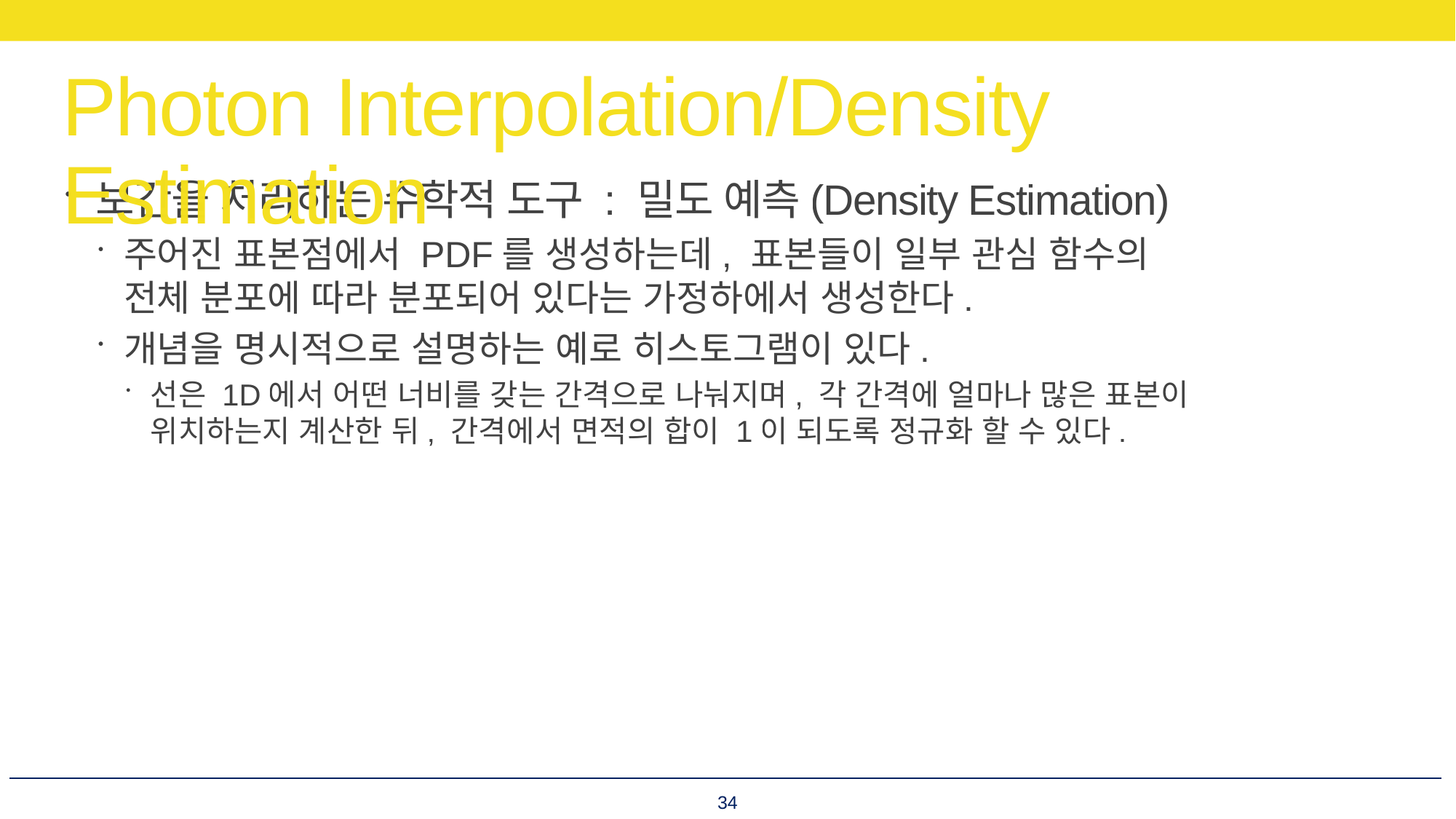

# Photon Interpolation/Density Estimation
보간을 처리하는 수학적 도구 : 밀도 예측(Density Estimation)
주어진 표본점에서 PDF를 생성하는데, 표본들이 일부 관심 함수의
전체 분포에 따라 분포되어 있다는 가정하에서 생성한다.
개념을 명시적으로 설명하는 예로 히스토그램이 있다.
선은 1D에서 어떤 너비를 갖는 간격으로 나눠지며, 각 간격에 얼마나 많은 표본이
위치하는지 계산한 뒤, 간격에서 면적의 합이 1이 되도록 정규화 할 수 있다.
34